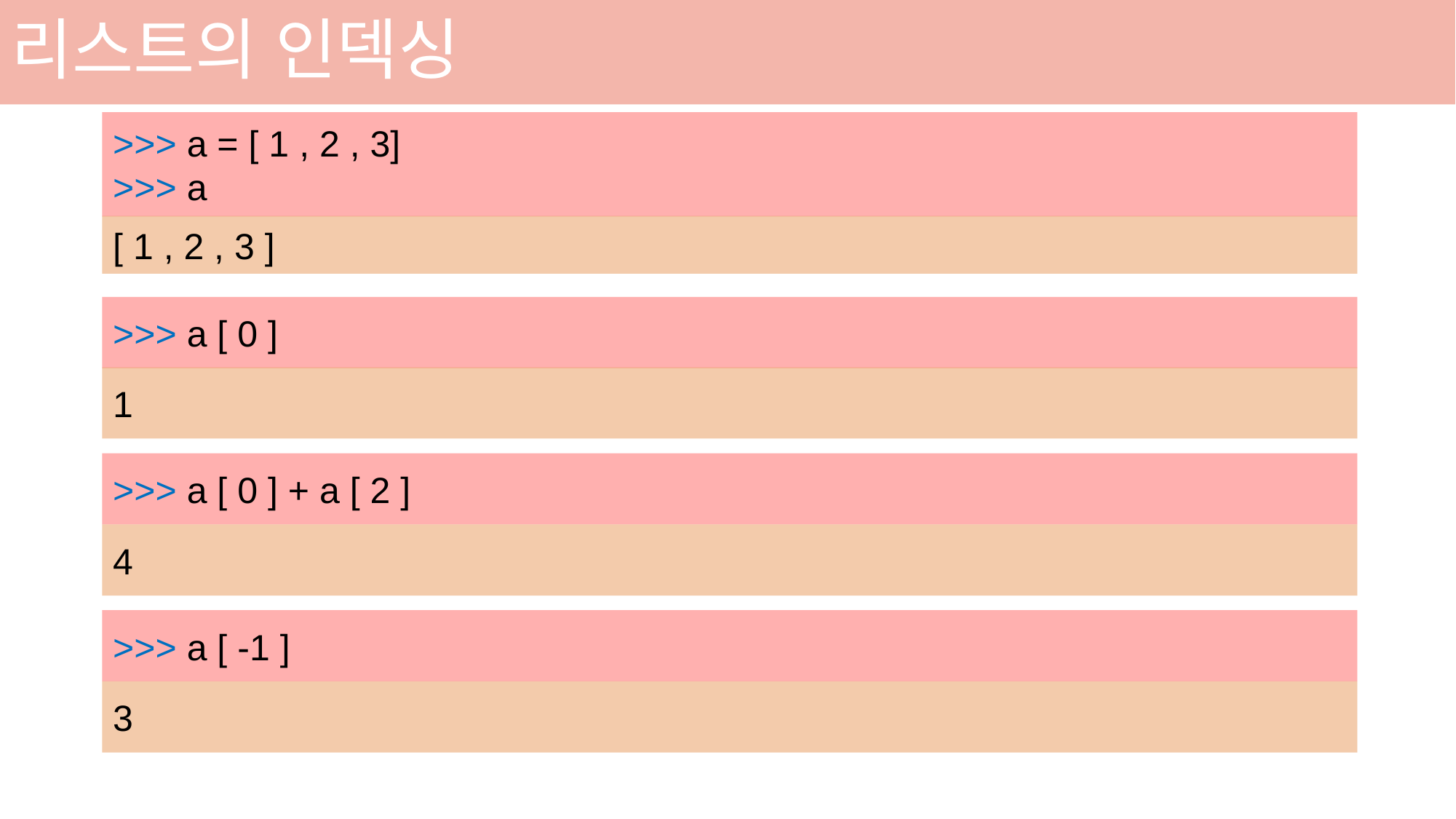

# 리스트의 인덱싱
>>> a = [ 1 , 2 , 3]
>>> a
[ 1 , 2 , 3 ]
>>> a [ 0 ]
1
>>> a [ 0 ] + a [ 2 ]
4
>>> a [ -1 ]
3